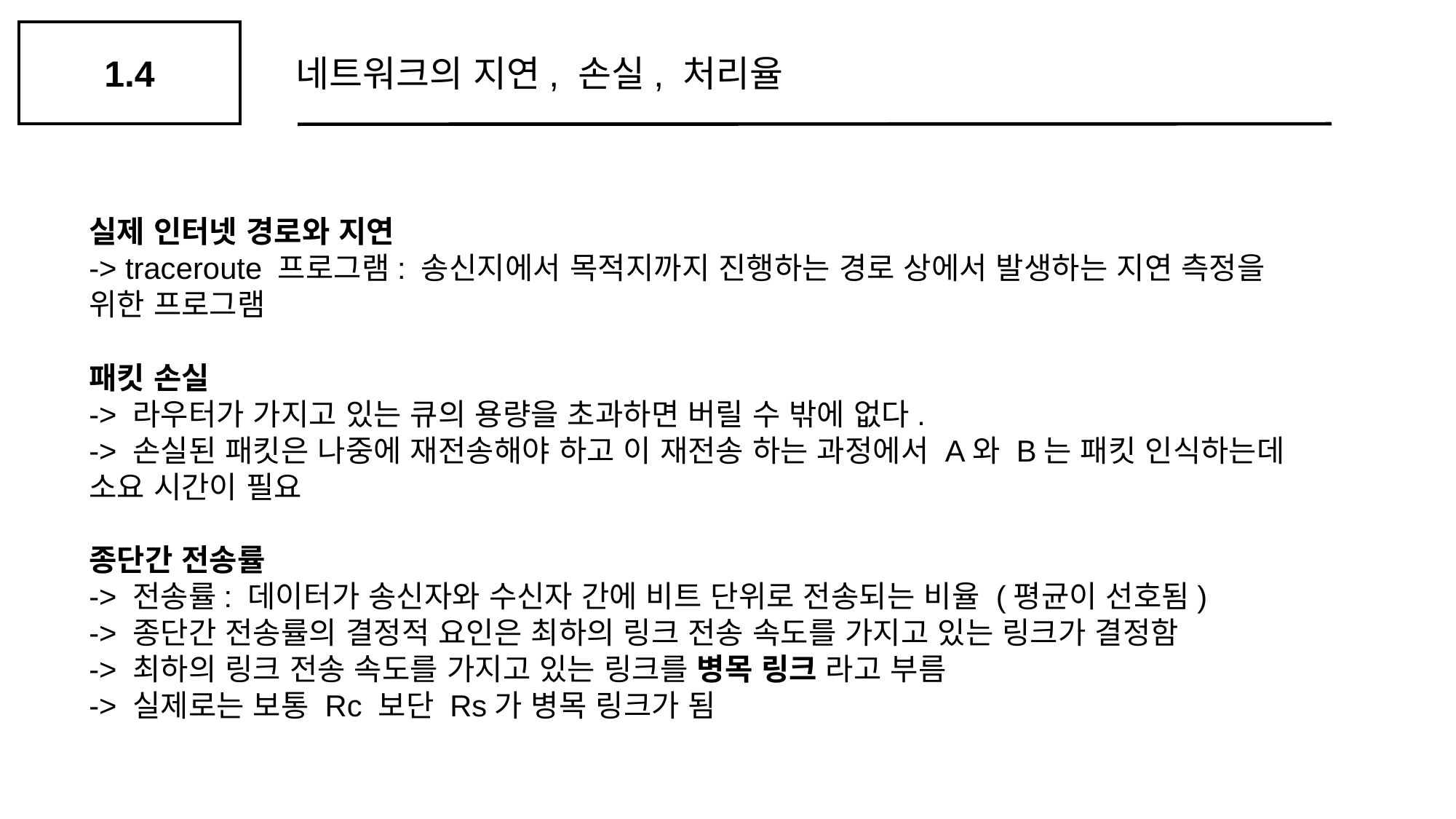

1.4
네트워크의 지연, 손실, 처리율
실제 인터넷 경로와 지연
-> traceroute 프로그램: 송신지에서 목적지까지 진행하는 경로 상에서 발생하는 지연 측정을 위한 프로그램

패킷 손실
-> 라우터가 가지고 있는 큐의 용량을 초과하면 버릴 수 밖에 없다.
-> 손실된 패킷은 나중에 재전송해야 하고 이 재전송 하는 과정에서 A와 B는 패킷 인식하는데 소요 시간이 필요

종단간 전송률
-> 전송률: 데이터가 송신자와 수신자 간에 비트 단위로 전송되는 비율 (평균이 선호됨)
-> 종단간 전송률의 결정적 요인은 최하의 링크 전송 속도를 가지고 있는 링크가 결정함
-> 최하의 링크 전송 속도를 가지고 있는 링크를 병목 링크 라고 부름
-> 실제로는 보통 Rc 보단 Rs가 병목 링크가 됨